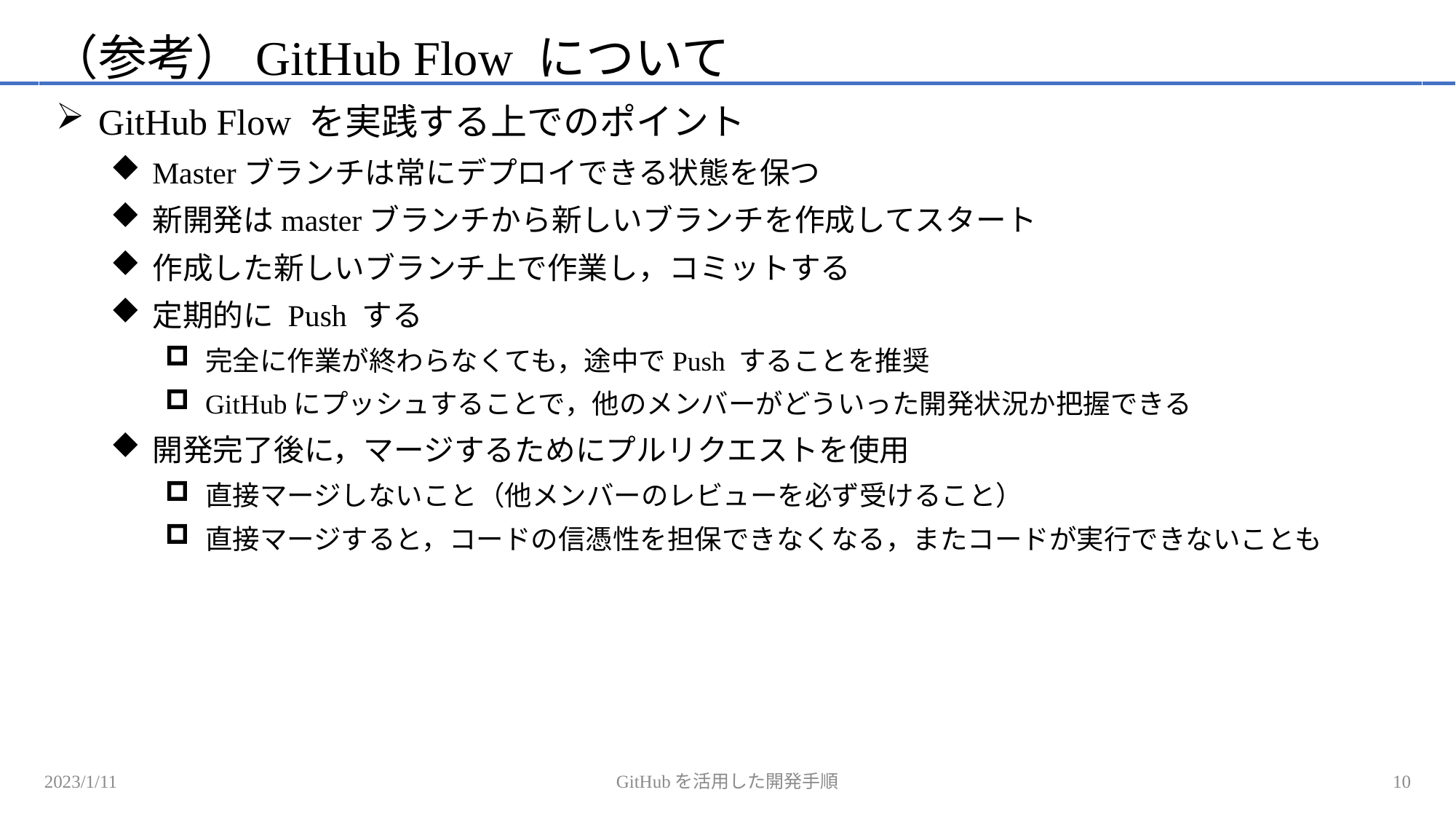

# （参考）GitHub Flow について
GitHub Flow を実践する上でのポイント
Masterブランチは常にデプロイできる状態を保つ
新開発はmasterブランチから新しいブランチを作成してスタート
作成した新しいブランチ上で作業し，コミットする
定期的に Push する
完全に作業が終わらなくても，途中でPush することを推奨
GitHubにプッシュすることで，他のメンバーがどういった開発状況か把握できる
開発完了後に，マージするためにプルリクエストを使用
直接マージしないこと（他メンバーのレビューを必ず受けること）
直接マージすると，コードの信憑性を担保できなくなる，またコードが実行できないことも
2023/1/11
10
GitHubを活用した開発手順